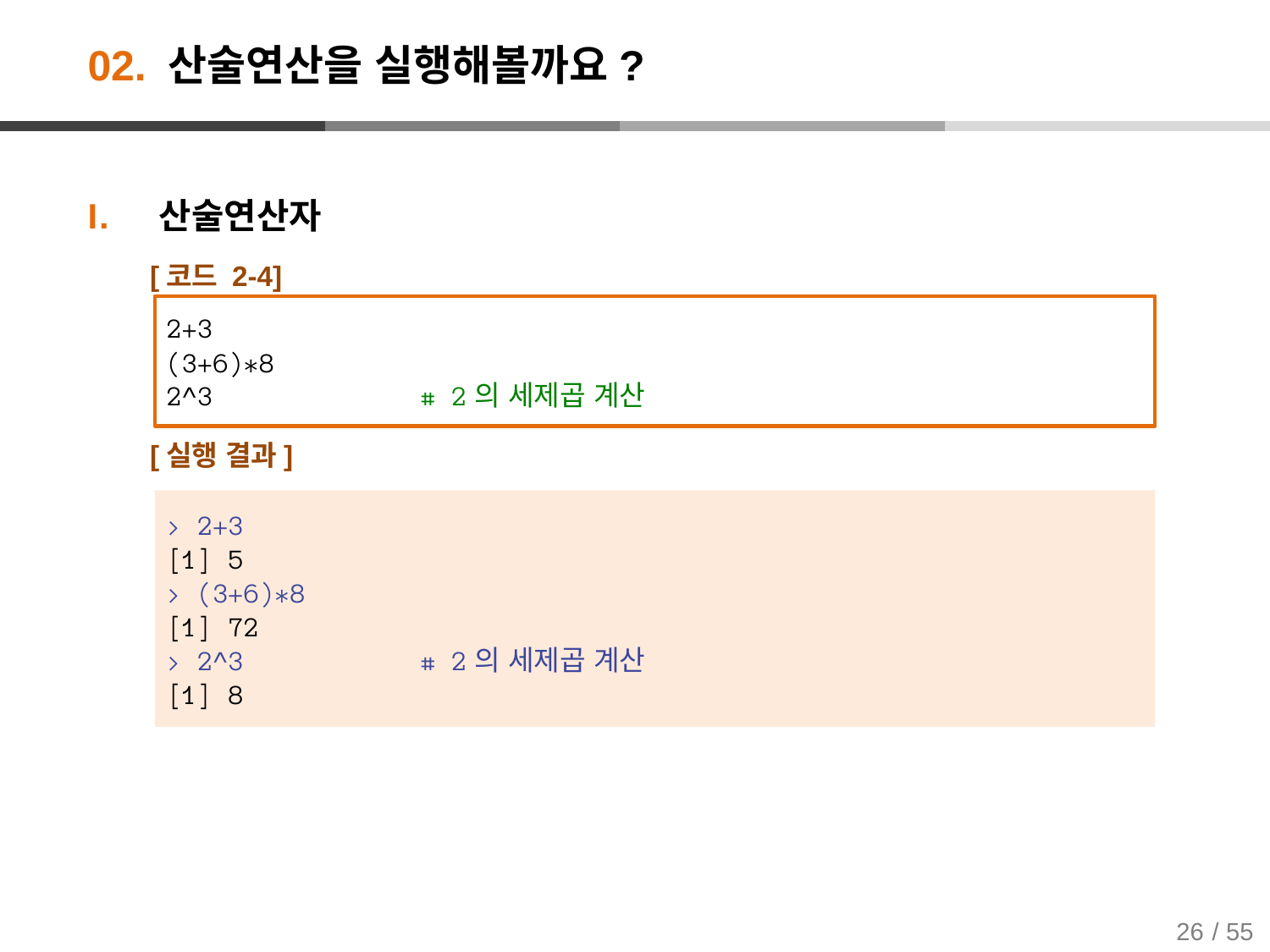

# 02. 산술연산을 실행해볼까요?
산술연산자
[코드 2-4]

[실행 결과]

2+3
(3+6)*8
2^3 		# 2의 세제곱 계산
> 2+3
[1] 5
> (3+6)*8
[1] 72
> 2^3 		# 2의 세제곱 계산
[1] 8